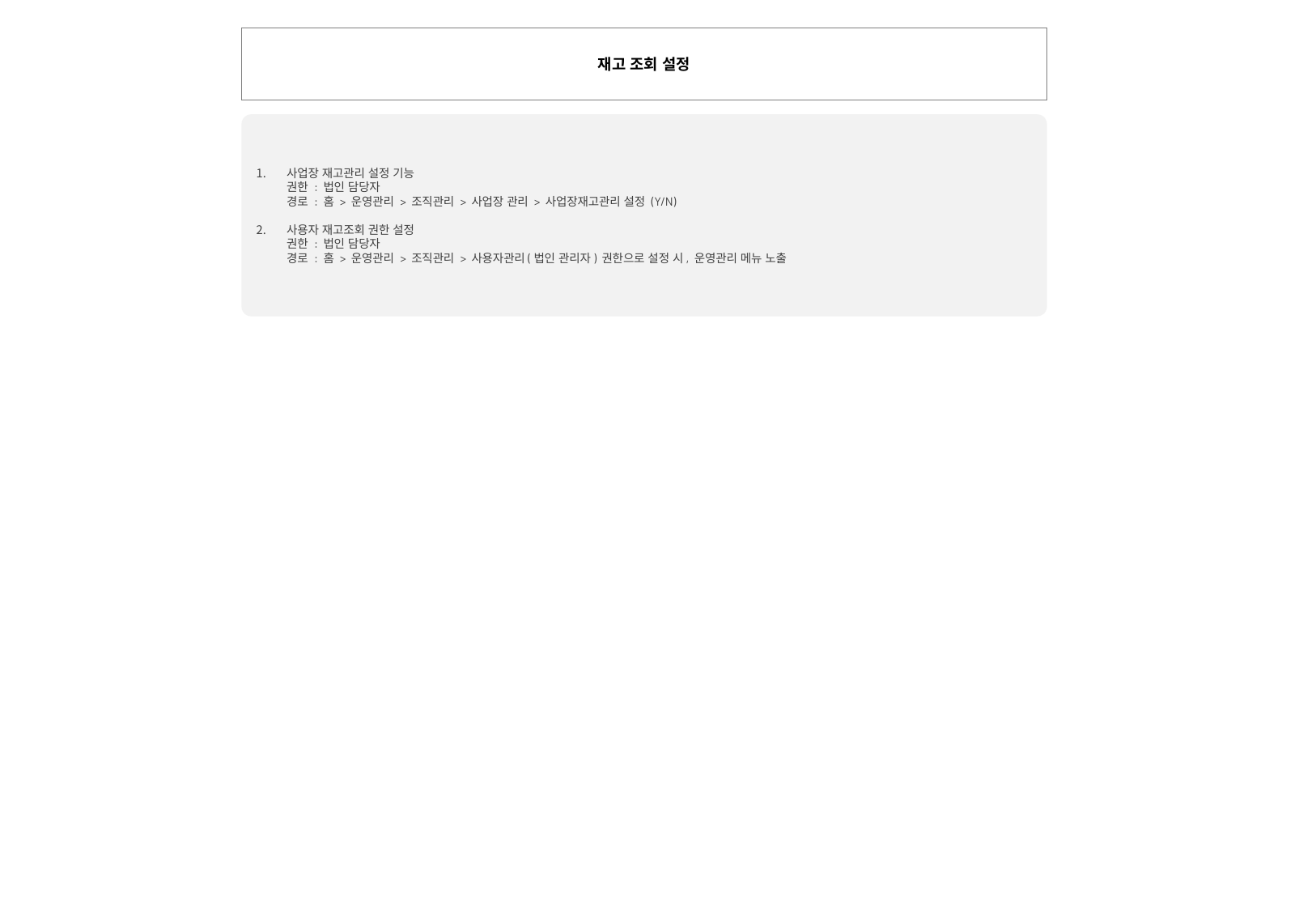

재고 조회 설정
사업장 재고관리 설정 기능
권한 : 법인 담당자
경로 : 홈 > 운영관리 > 조직관리 > 사업장 관리 > 사업장재고관리 설정 (Y/N)
사용자 재고조회 권한 설정
권한 : 법인 담당자
경로 : 홈 > 운영관리 > 조직관리 > 사용자관리(법인 관리자) 권한으로 설정 시, 운영관리 메뉴 노출